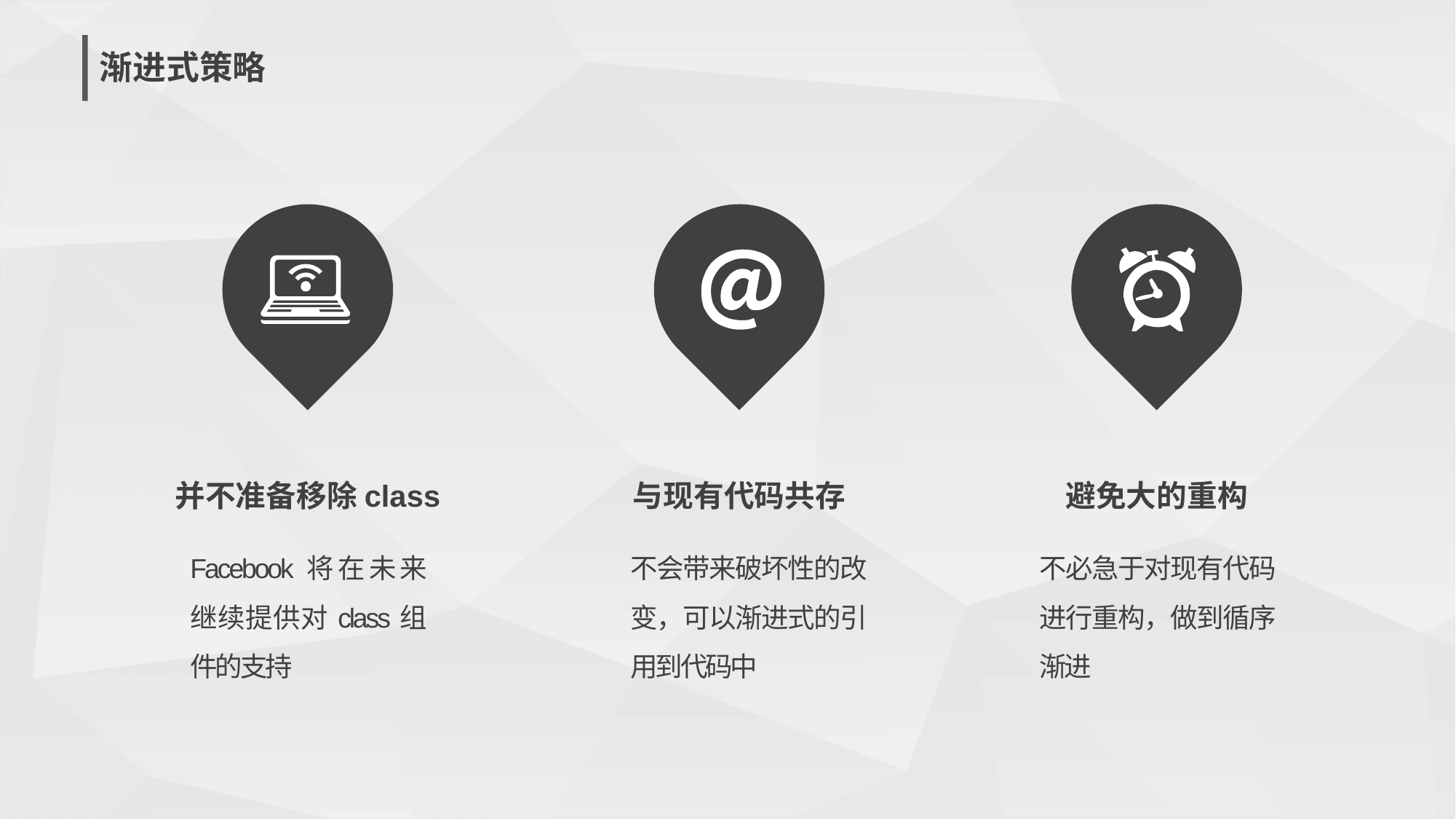

与现有代码共存
避免大的重构
并不准备移除class
不会带来破坏性的改变，可以渐进式的引用到代码中
不必急于对现有代码进行重构，做到循序渐进
Facebook将在未来继续提供对class组件的支持